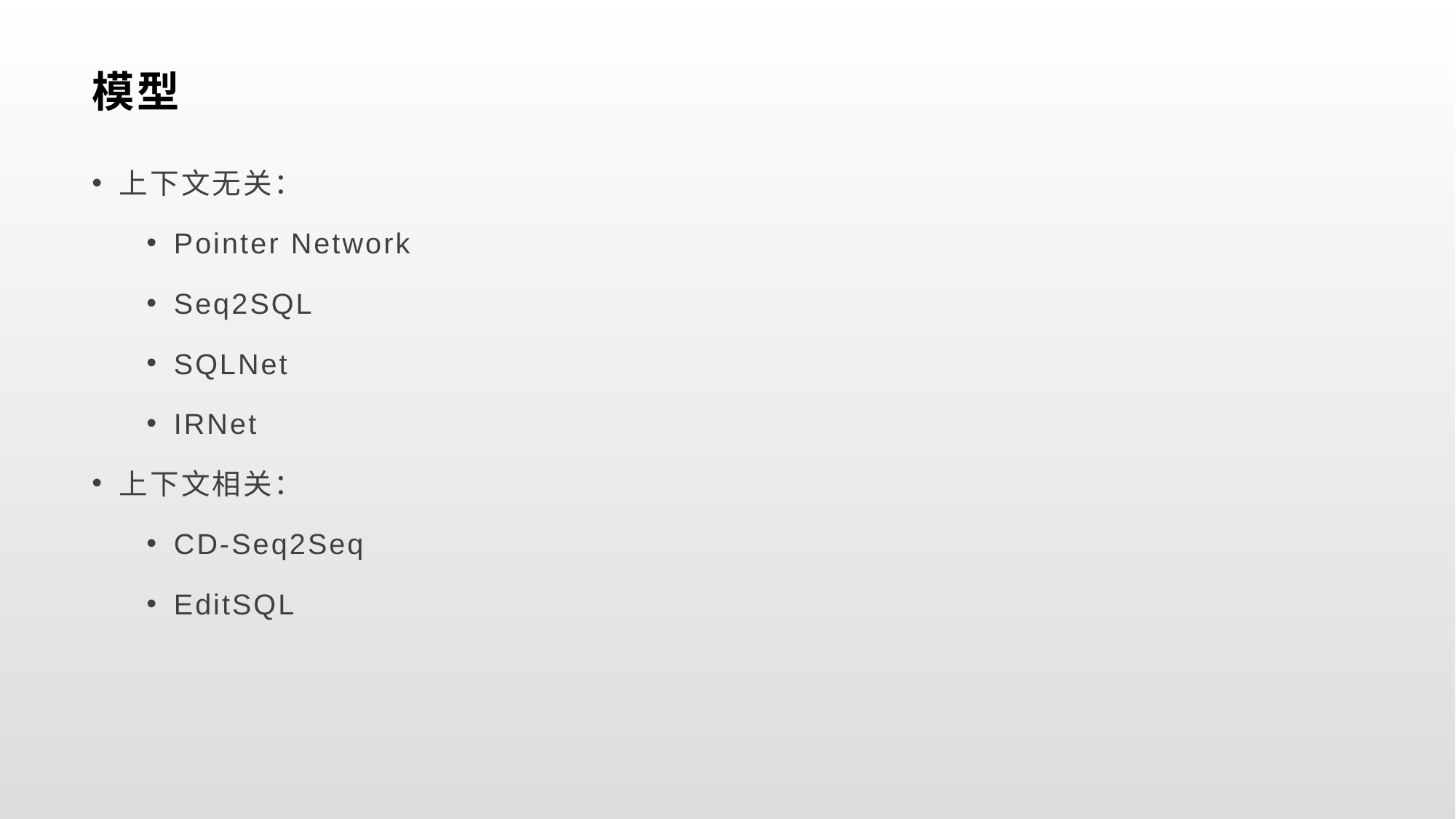

# 模型
上下文无关：
Pointer Network
Seq2SQL
SQLNet
IRNet
上下文相关：
CD-Seq2Seq
EditSQL